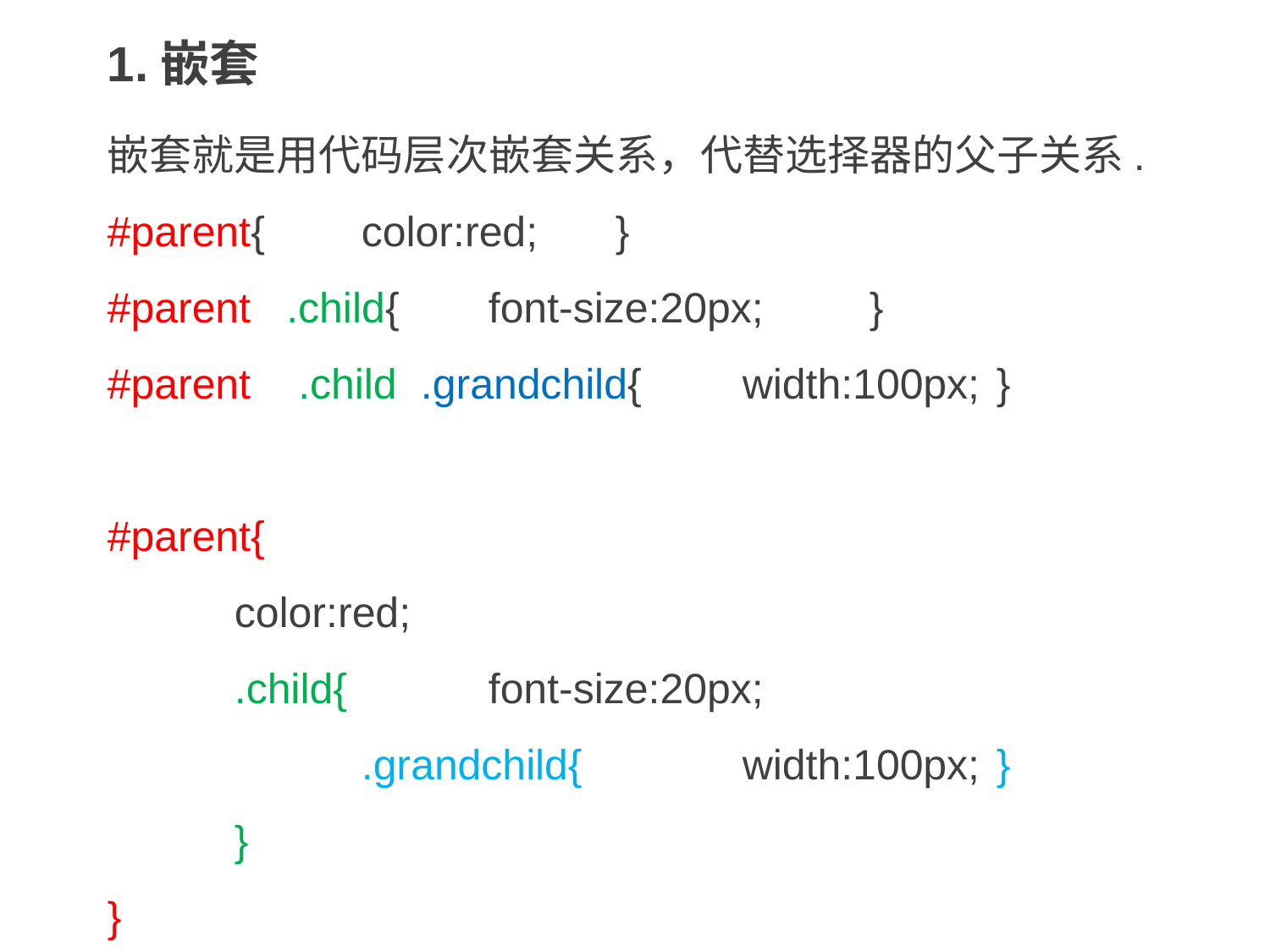

1.嵌套
嵌套就是用代码层次嵌套关系，代替选择器的父子关系.
#parent{	color:red;	}
#parent   .child{	font-size:20px;	}
#parent    .child  .grandchild{	width:100px;	}

#parent{
	color:red;
	.child{		font-size:20px;
		.grandchild{ 		width:100px;	}
	}
}